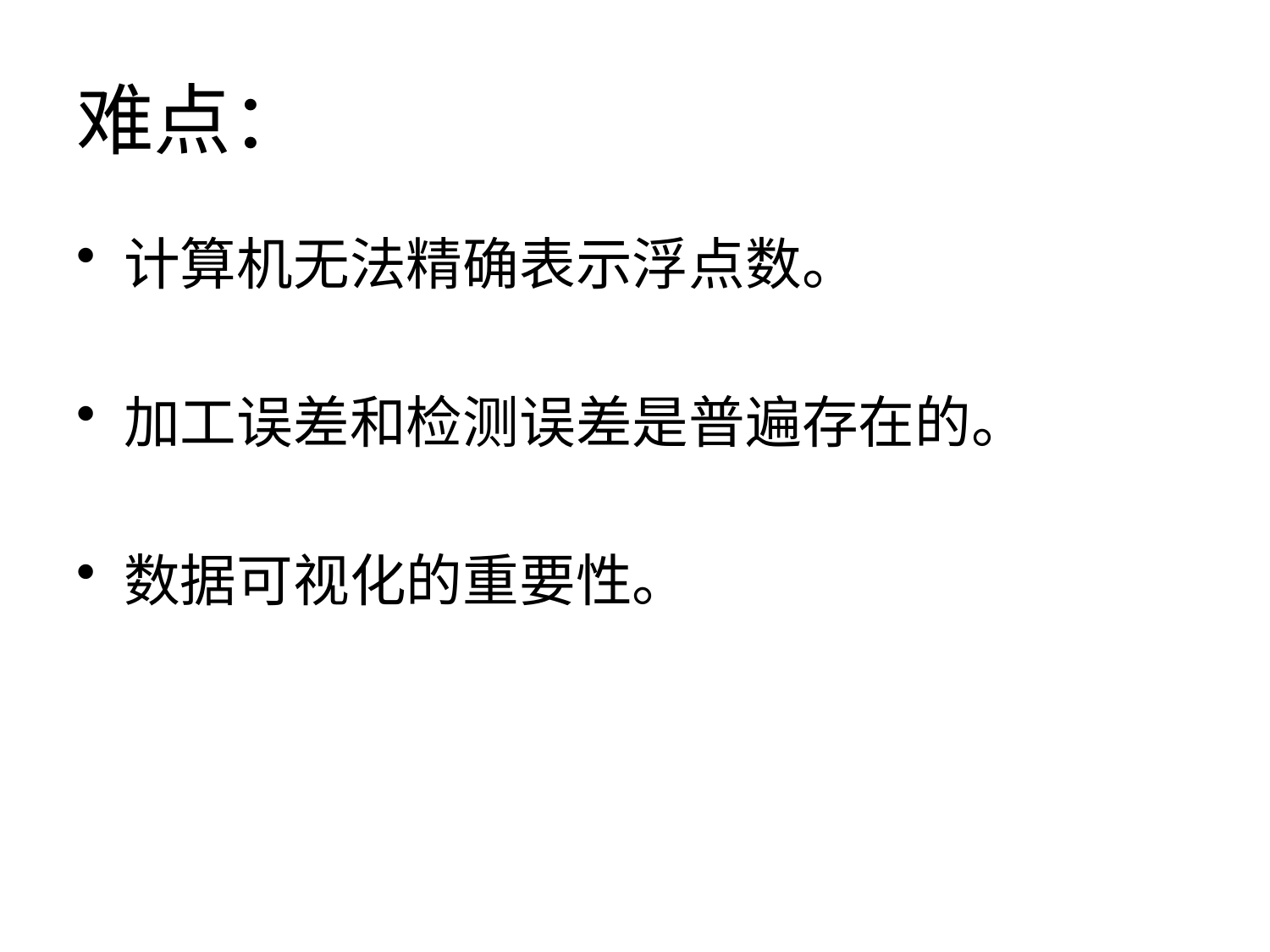

# 难点：
计算机无法精确表示浮点数。

加工误差和检测误差是普遍存在的。

数据可视化的重要性。